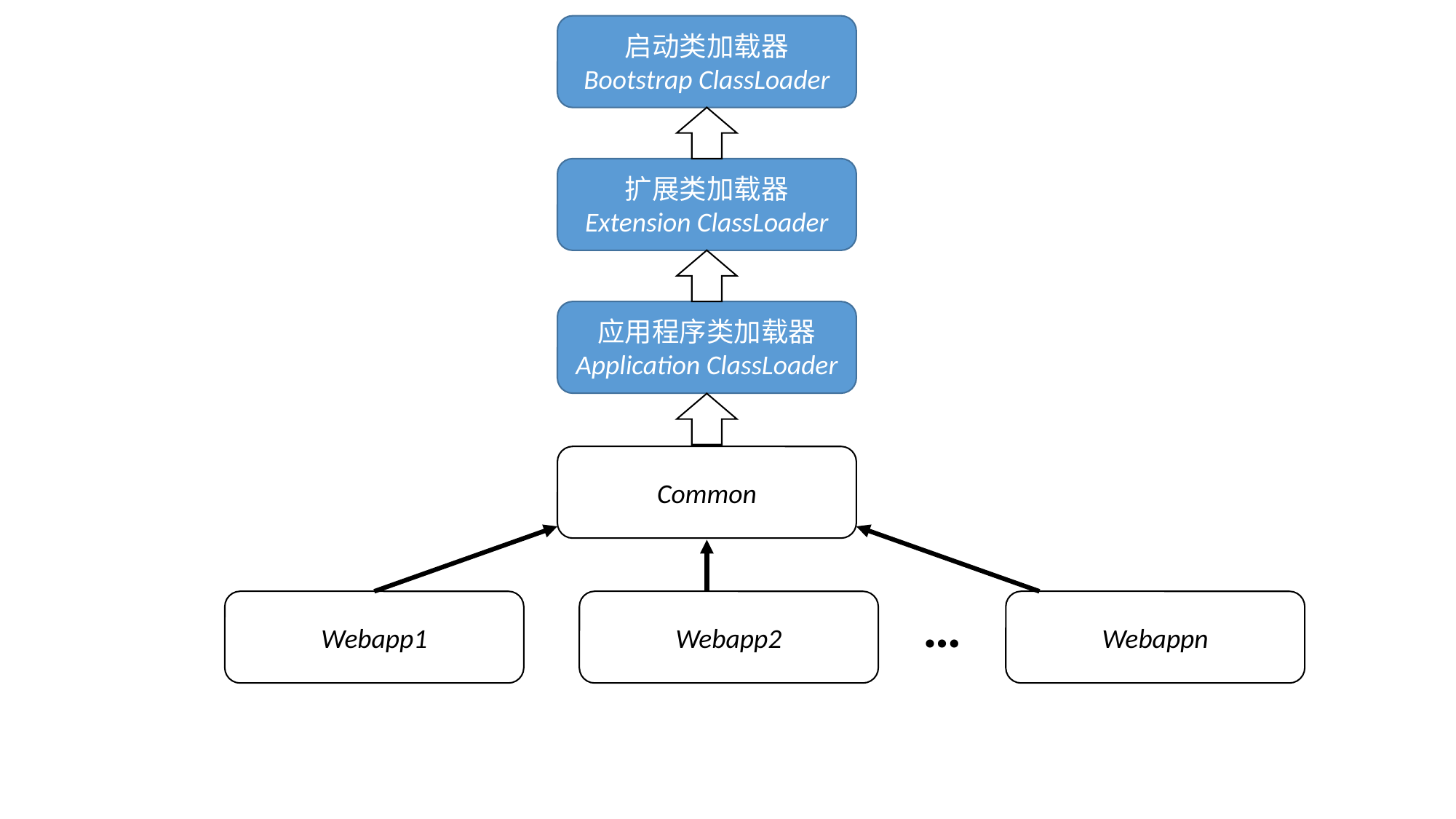

启动类加载器
Bootstrap ClassLoader

扩展类加载器
Extension ClassLoader

应用程序类加载器
Application ClassLoader

Common
…
Webappn
Webapp1
Webapp2